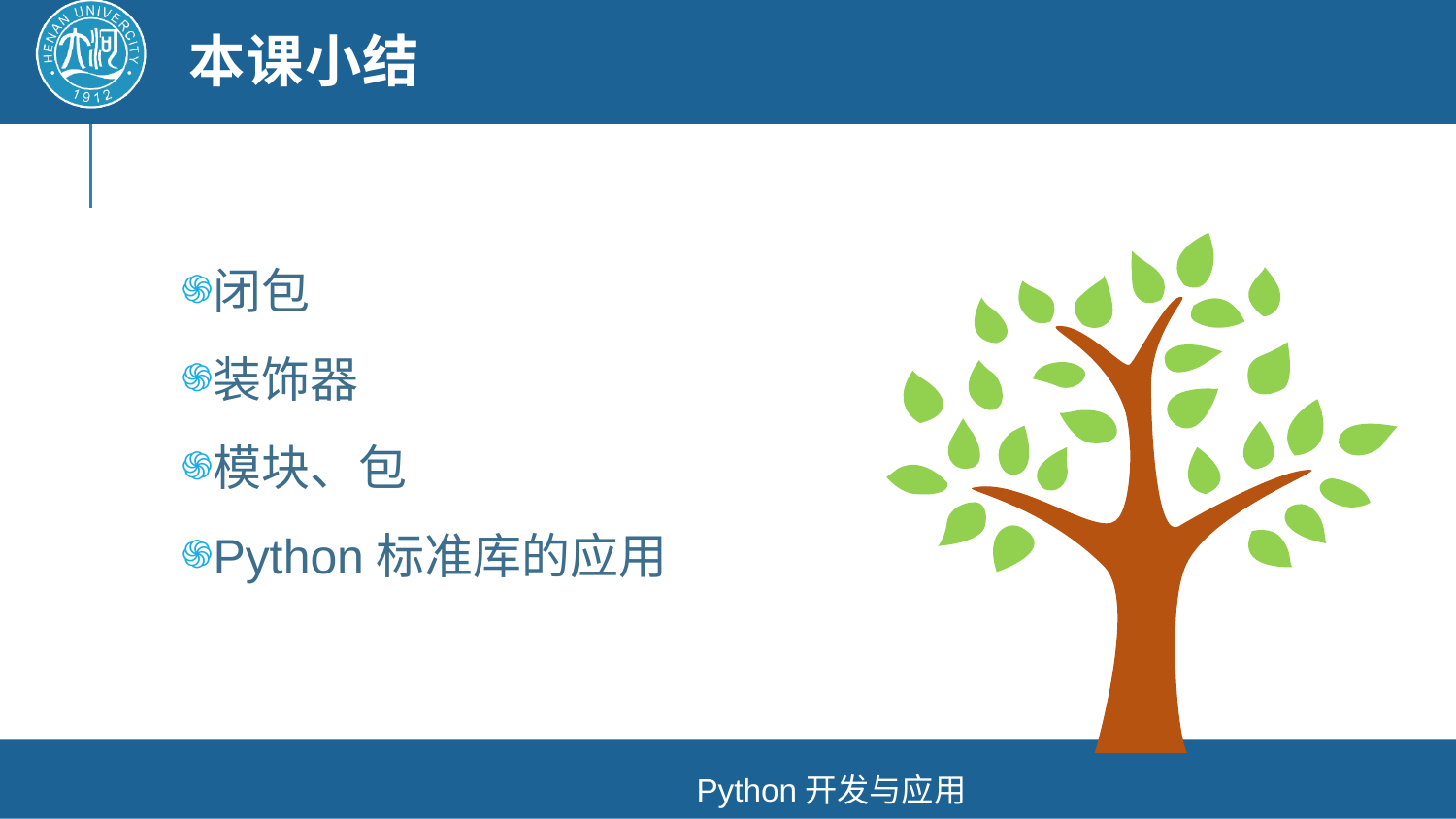

# 本课小结

闭包
装饰器
模块、包
Python标准库的应用

Python开发与应用
75